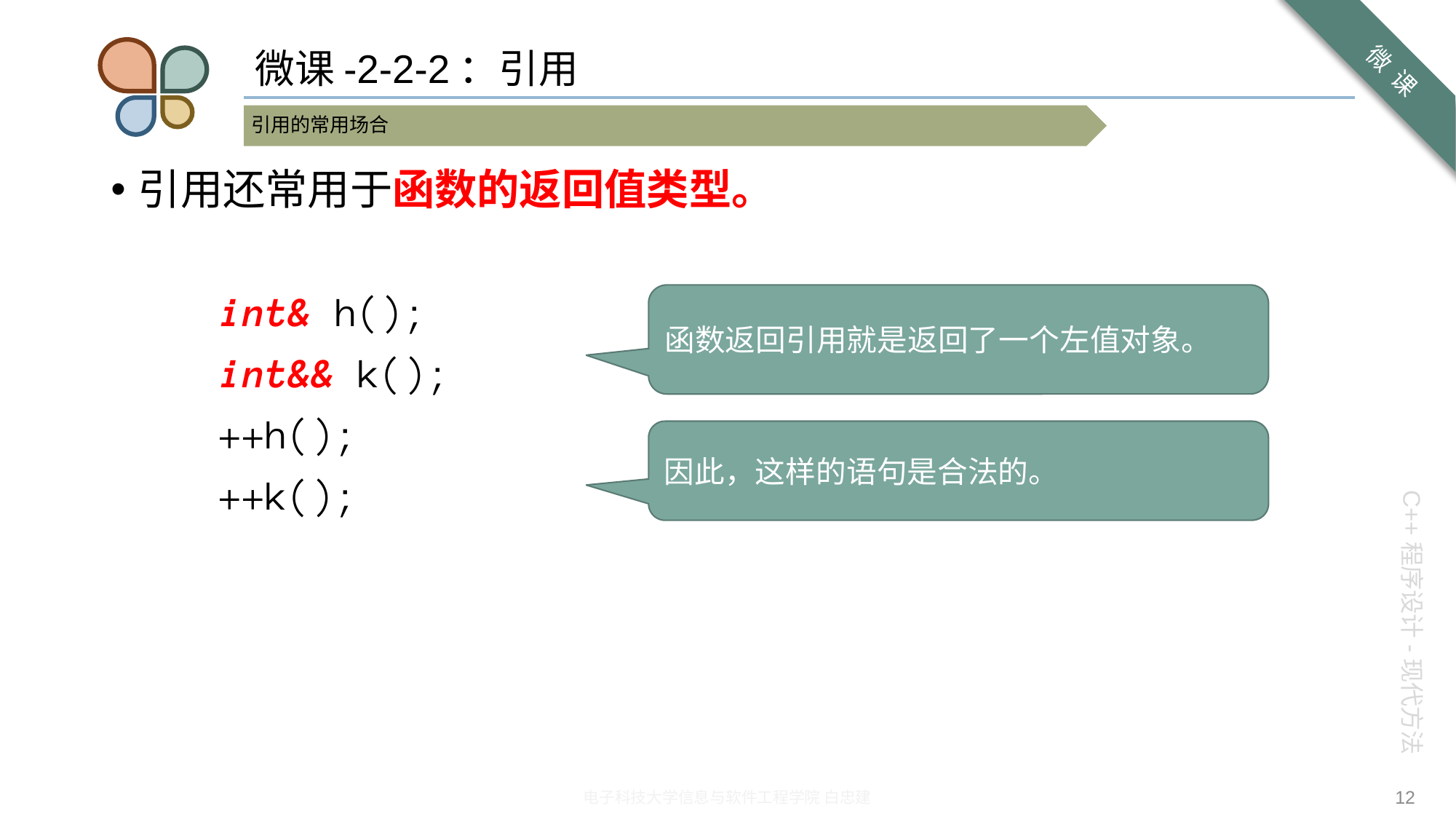

# 微课-2-2-2：引用
引用的常用场合
引用还常用于函数的返回值类型。

	int& h();
	int&& k();
	++h();
	++k();
函数返回引用就是返回了一个左值对象。
因此，这样的语句是合法的。
12